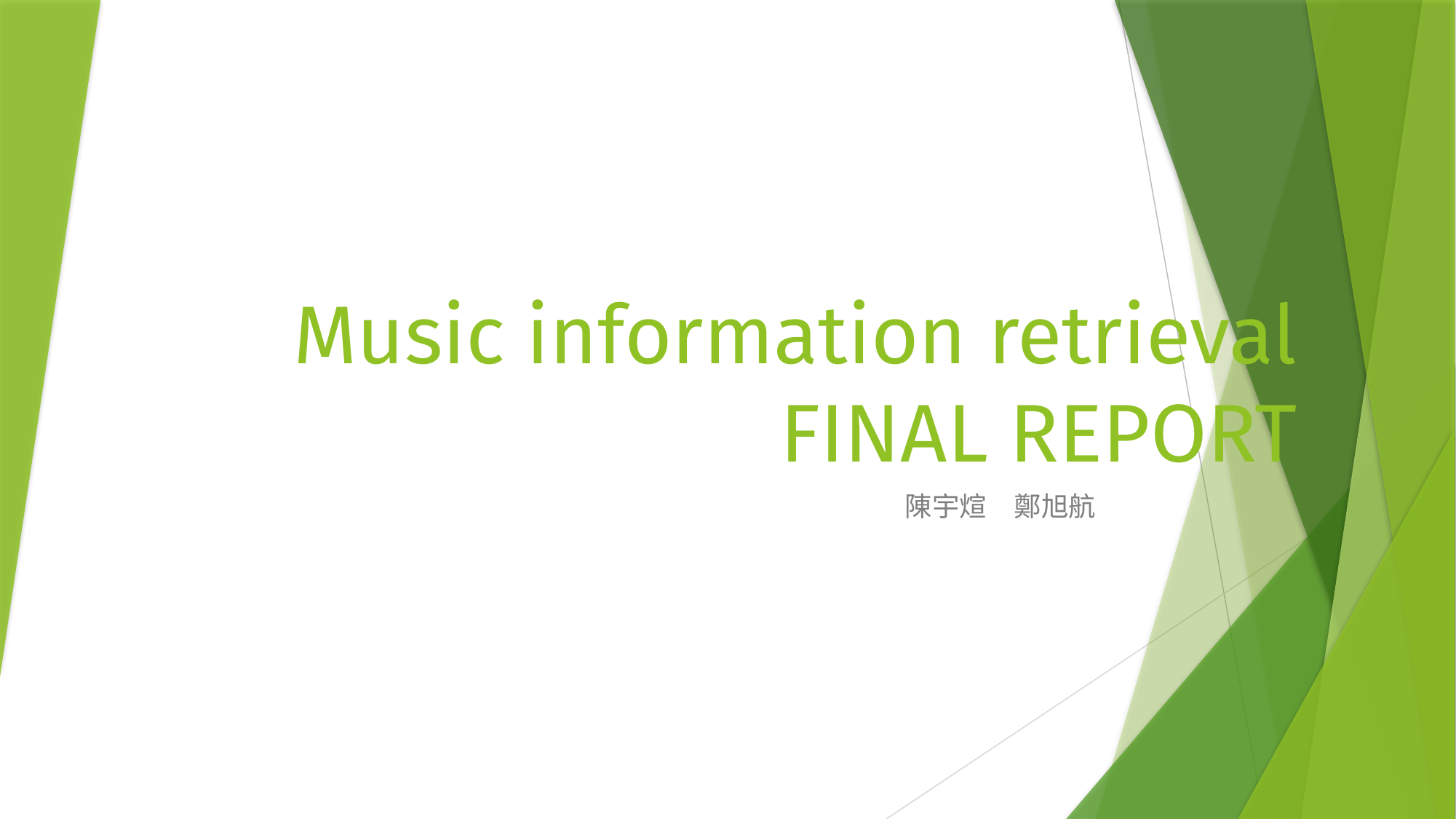

# Music information retrieval 　FINAL REPORT
陳宇煊　鄭旭航